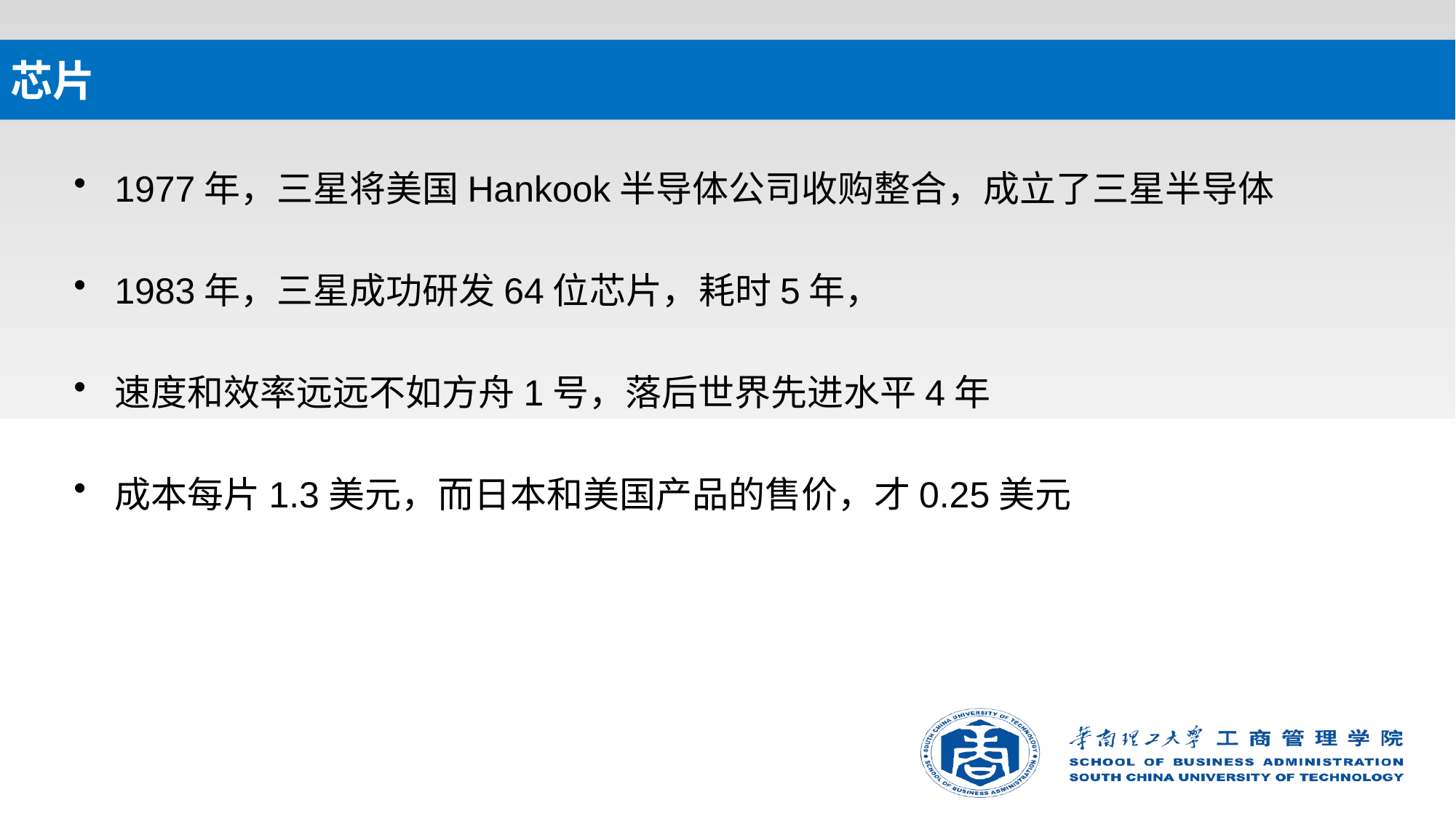

# 芯片
1977年，三星将美国Hankook半导体公司收购整合，成立了三星半导体

1983年，三星成功研发64位芯片，耗时5年，

速度和效率远远不如方舟1号，落后世界先进水平4年

成本每片1.3美元，而日本和美国产品的售价，才0.25美元